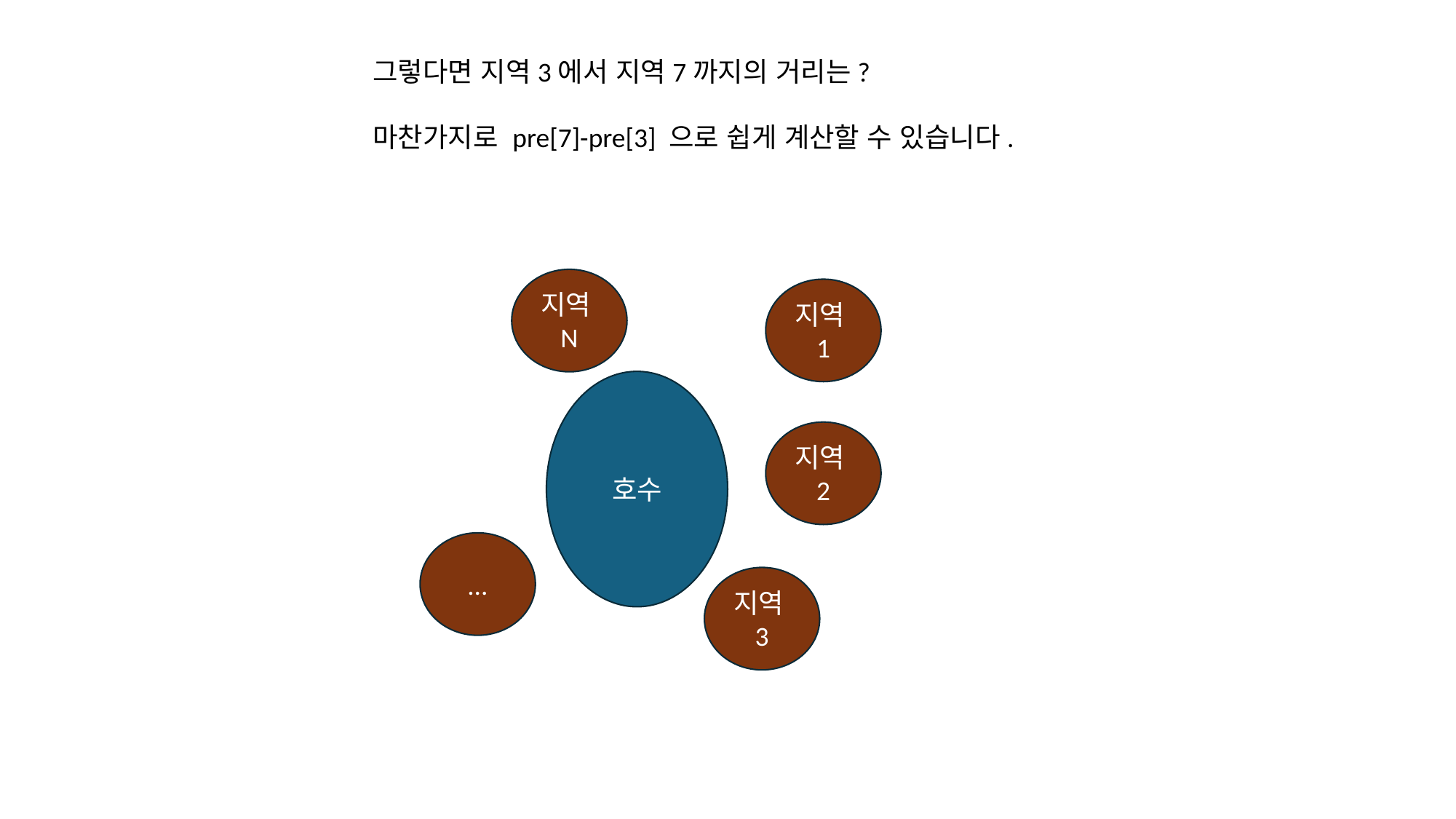

그렇다면 지역3에서 지역7까지의 거리는?

마찬가지로 pre[7]-pre[3] 으로 쉽게 계산할 수 있습니다.
지역N
지역1
호수
지역2
...
지역3